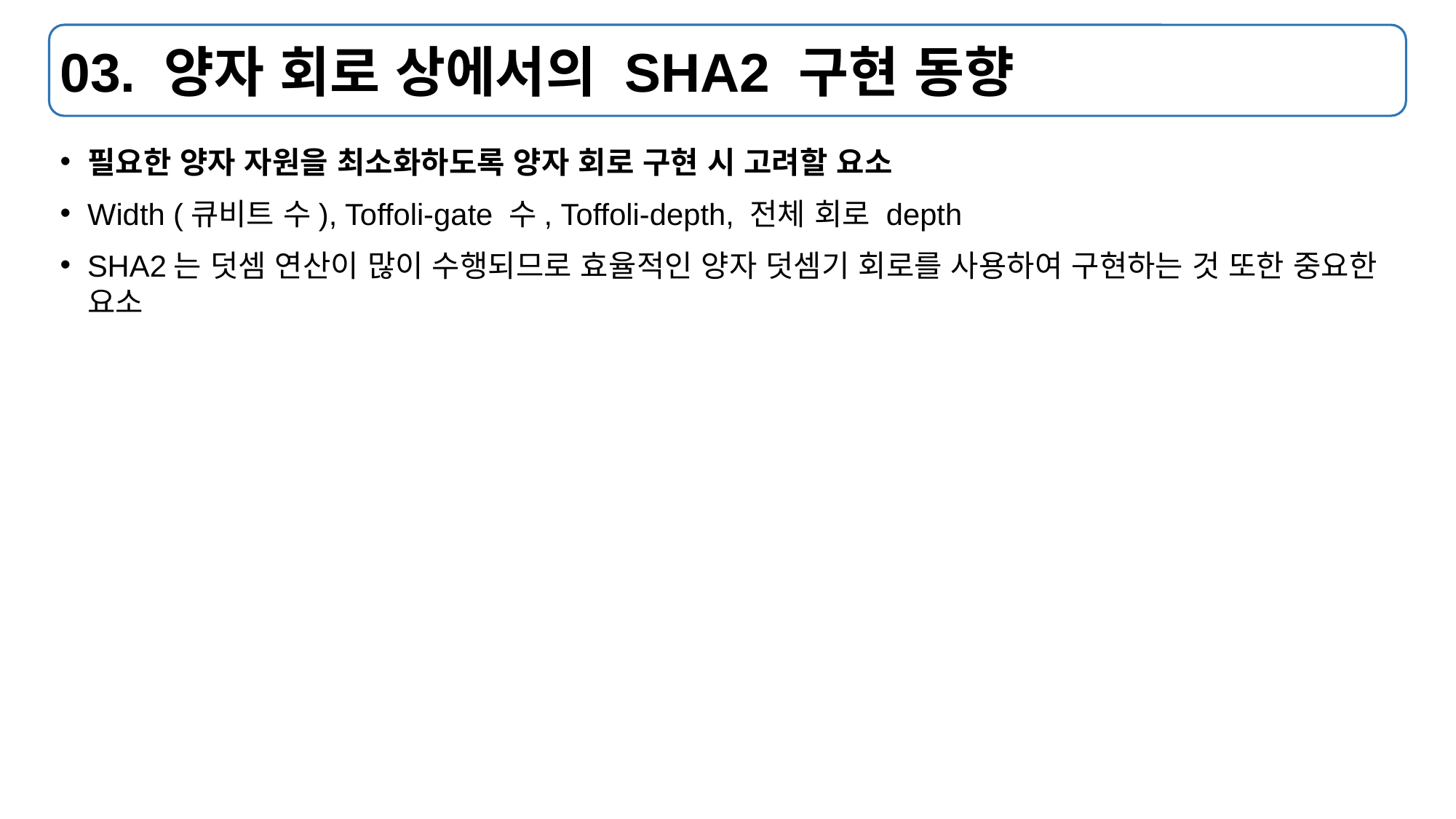

# 03. 양자 회로 상에서의 SHA2 구현 동향
필요한 양자 자원을 최소화하도록 양자 회로 구현 시 고려할 요소
Width (큐비트 수), Toffoli-gate 수, Toffoli-depth, 전체 회로 depth
SHA2는 덧셈 연산이 많이 수행되므로 효율적인 양자 덧셈기 회로를 사용하여 구현하는 것 또한 중요한 요소